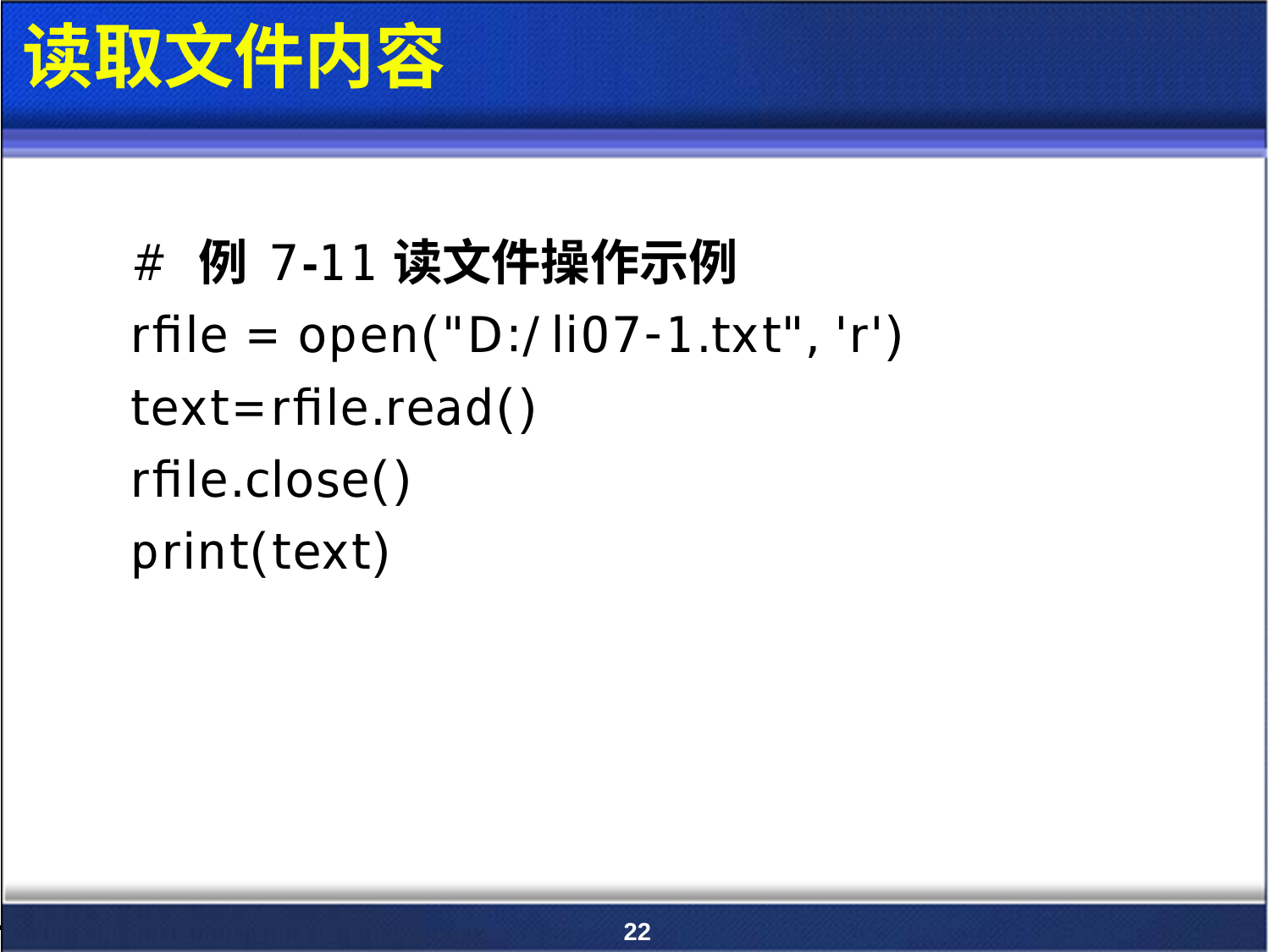

# 读取文件内容
# 例 7‑11读文件操作示例
rfile = open("D:/li07-1.txt", 'r')
text=rfile.read()
rfile.close()
print(text)

22